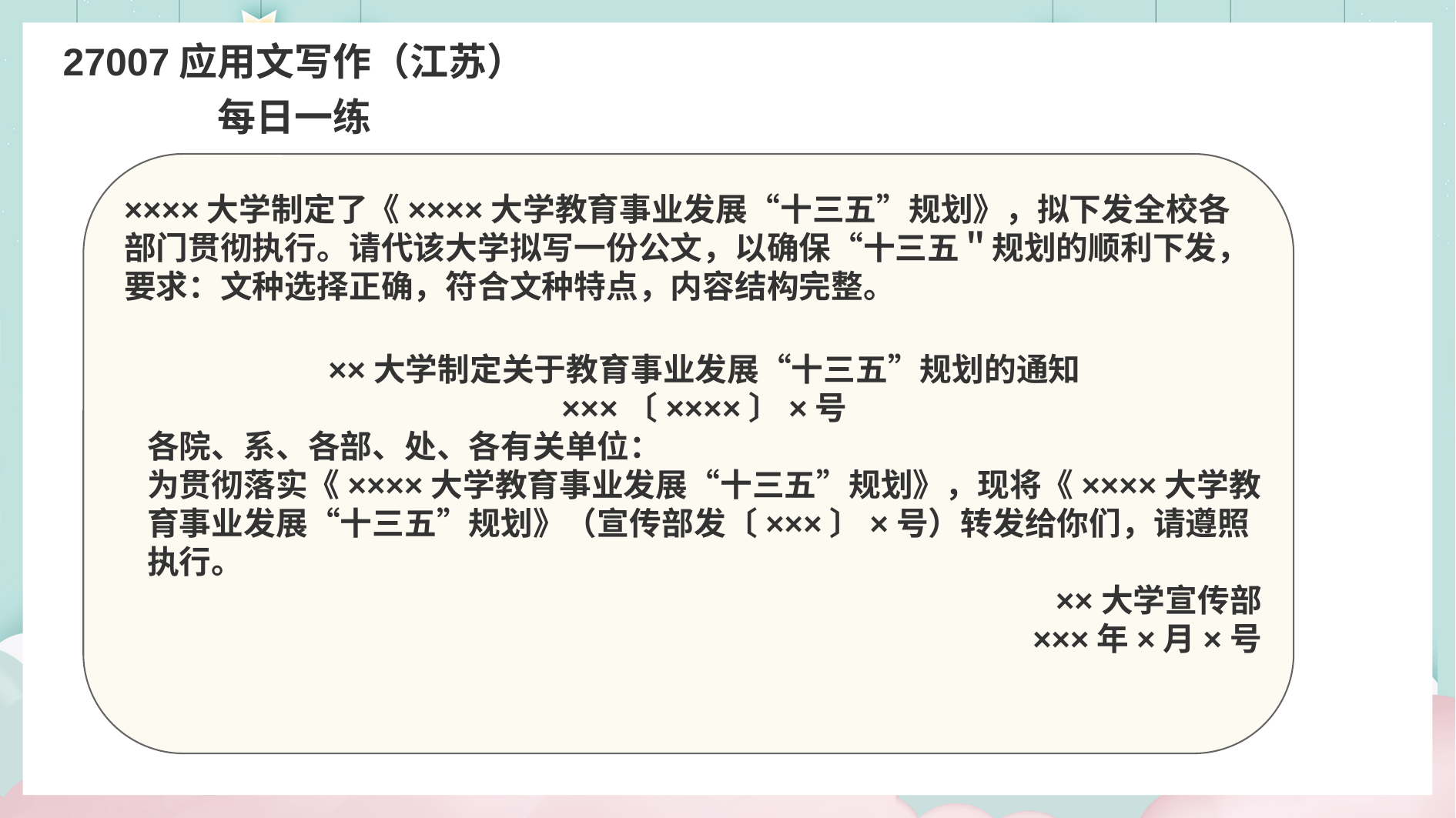

27007应用文写作（江苏）
每日一练
××××大学制定了《××××大学教育事业发展“十三五”规划》，拟下发全校各部门贯彻执行。请代该大学拟写一份公文，以确保“十三五＂规划的顺利下发，要求：文种选择正确，符合文种特点，内容结构完整。
××大学制定关于教育事业发展“十三五”规划的通知
×××〔××××〕×号
各院、系、各部、处、各有关单位：
为贯彻落实《××××大学教育事业发展“十三五”规划》，现将《××××大学教育事业发展“十三五”规划》（宣传部发〔×××〕×号）转发给你们，请遵照执行。
                                                          ××大学宣传部
                                                          ×××年×月×号